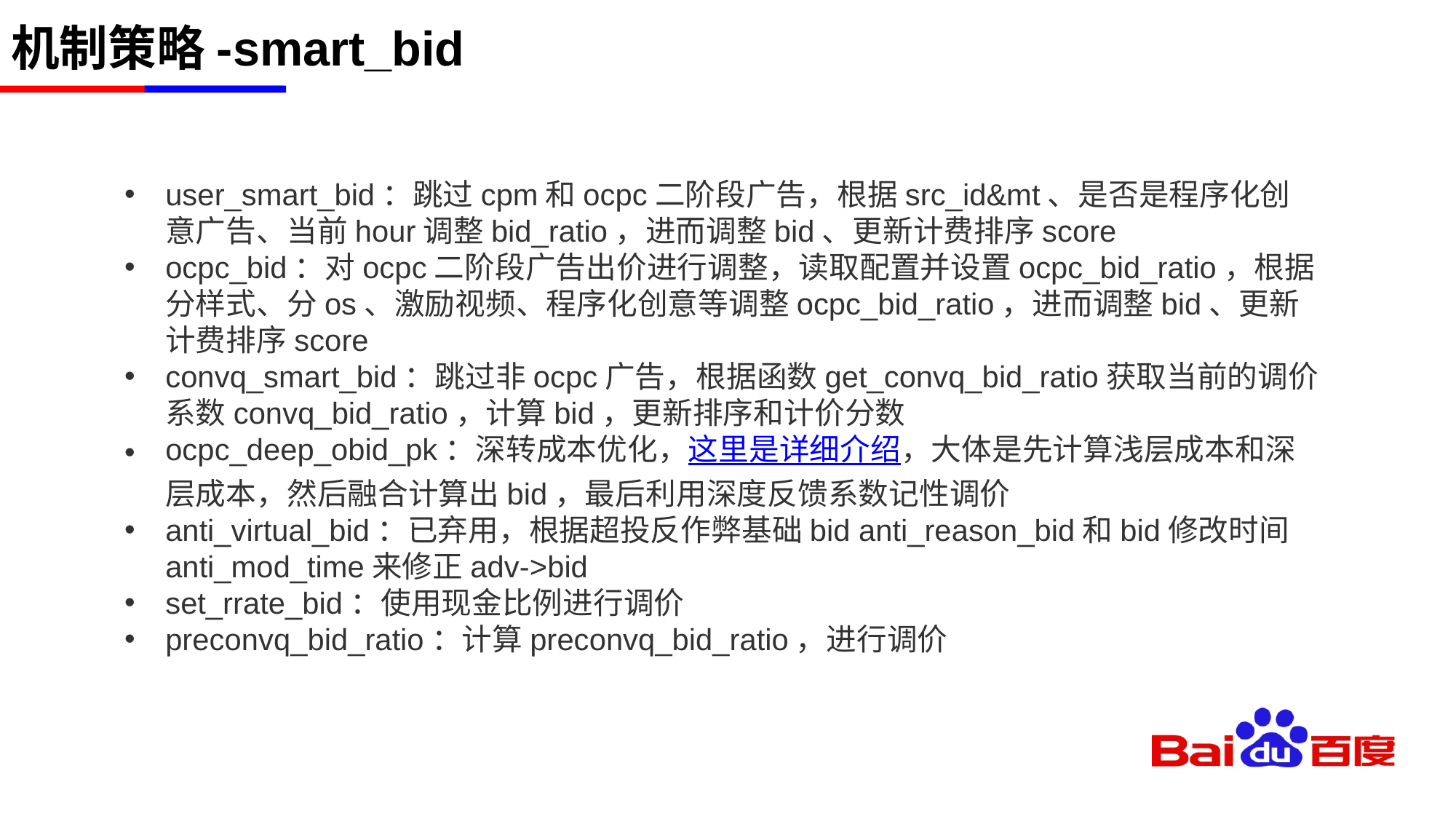

# 机制策略-smart_bid

user_smart_bid：跳过cpm和ocpc二阶段广告，根据src_id&mt、是否是程序化创意广告、当前hour调整bid_ratio，进而调整bid、更新计费排序score
ocpc_bid：对ocpc二阶段广告出价进行调整，读取配置并设置ocpc_bid_ratio，根据分样式、分os、激励视频、程序化创意等调整ocpc_bid_ratio，进而调整bid、更新计费排序score
convq_smart_bid：跳过非ocpc广告，根据函数get_convq_bid_ratio获取当前的调价系数convq_bid_ratio，计算bid，更新排序和计价分数
ocpc_deep_obid_pk：深转成本优化，这里是详细介绍，大体是先计算浅层成本和深层成本，然后融合计算出bid，最后利用深度反馈系数记性调价
anti_virtual_bid：已弃用，根据超投反作弊基础bid anti_reason_bid和bid修改时间anti_mod_time来修正adv->bid
set_rrate_bid：使用现金比例进行调价
preconvq_bid_ratio：计算preconvq_bid_ratio，进行调价